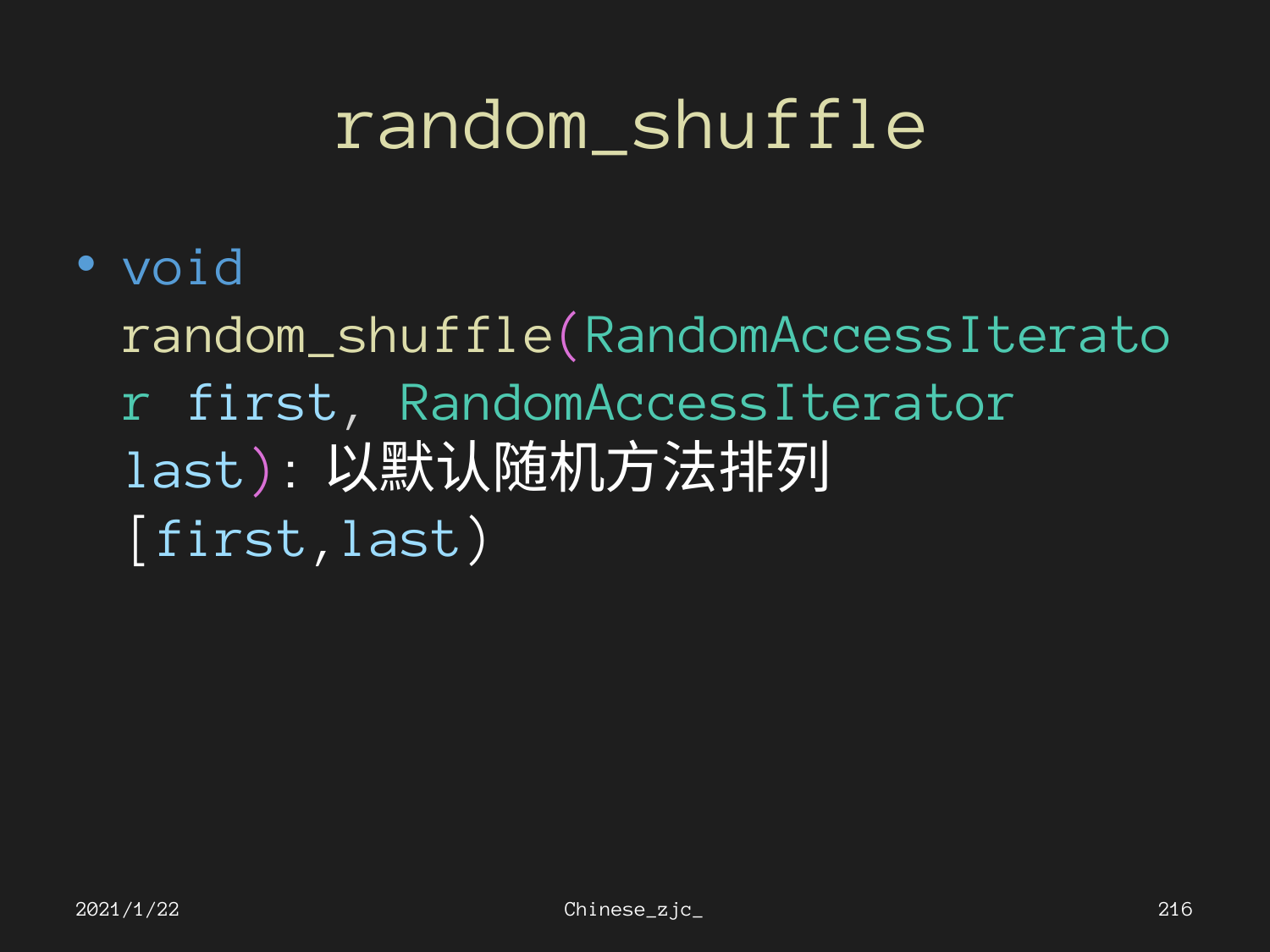

# random_shuffle
void random_shuffle(RandomAccessIterator first, RandomAccessIterator last):以默认随机方法排列[first,last)
2021/1/22
Chinese_zjc_
216